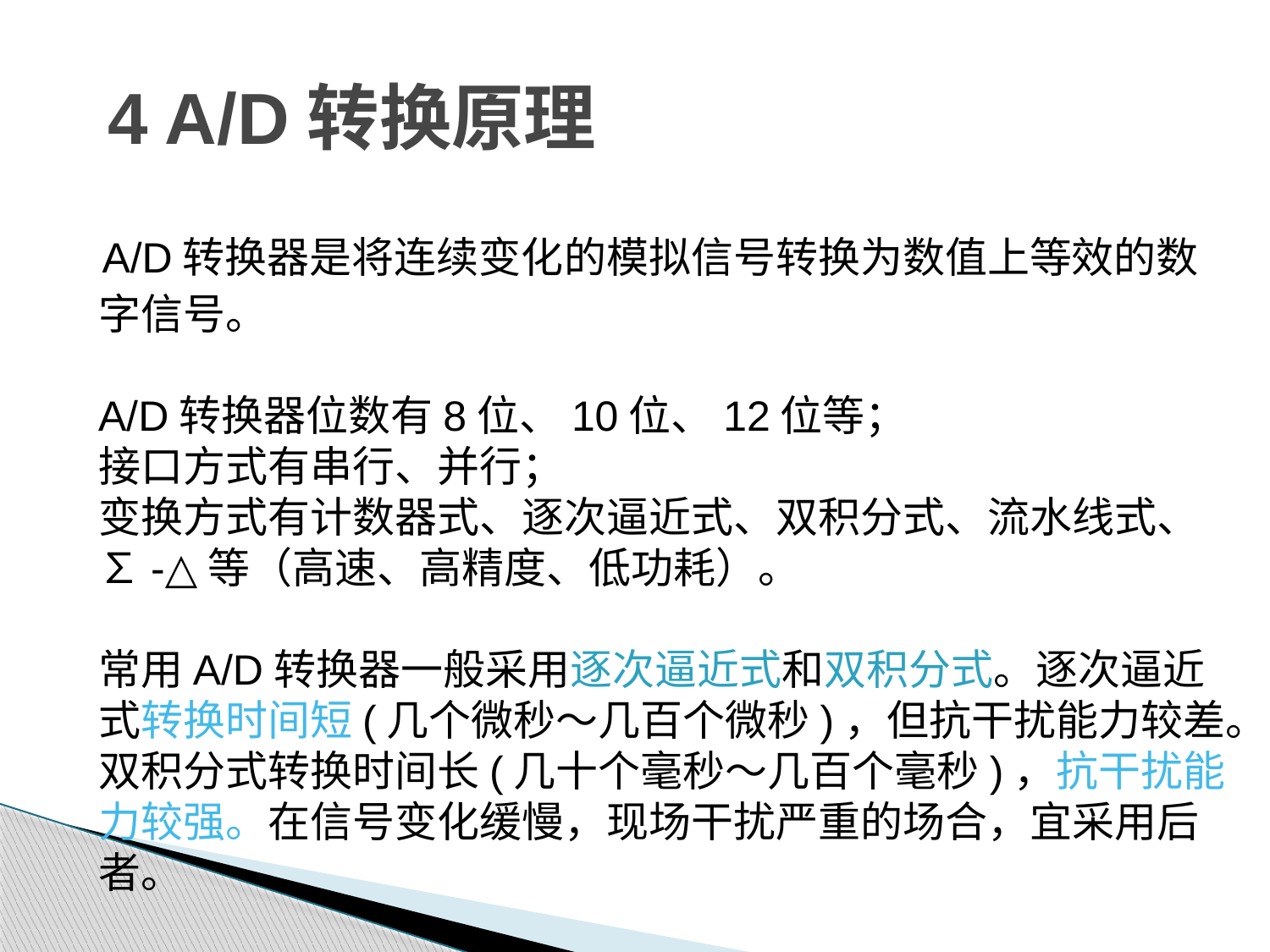

# 4 A/D转换原理
  A/D转换器是将连续变化的模拟信号转换为数值上等效的数字信号。

	A/D转换器位数有8位、10位、12位等；
	接口方式有串行、并行；
	变换方式有计数器式、逐次逼近式、双积分式、流水线式、∑-△等（高速、高精度、低功耗）。

	常用A/D转换器一般采用逐次逼近式和双积分式。逐次逼近式转换时间短(几个微秒～几百个微秒)，但抗干扰能力较差。
	双积分式转换时间长(几十个毫秒～几百个毫秒)，抗干扰能力较强。在信号变化缓慢，现场干扰严重的场合，宜采用后者。